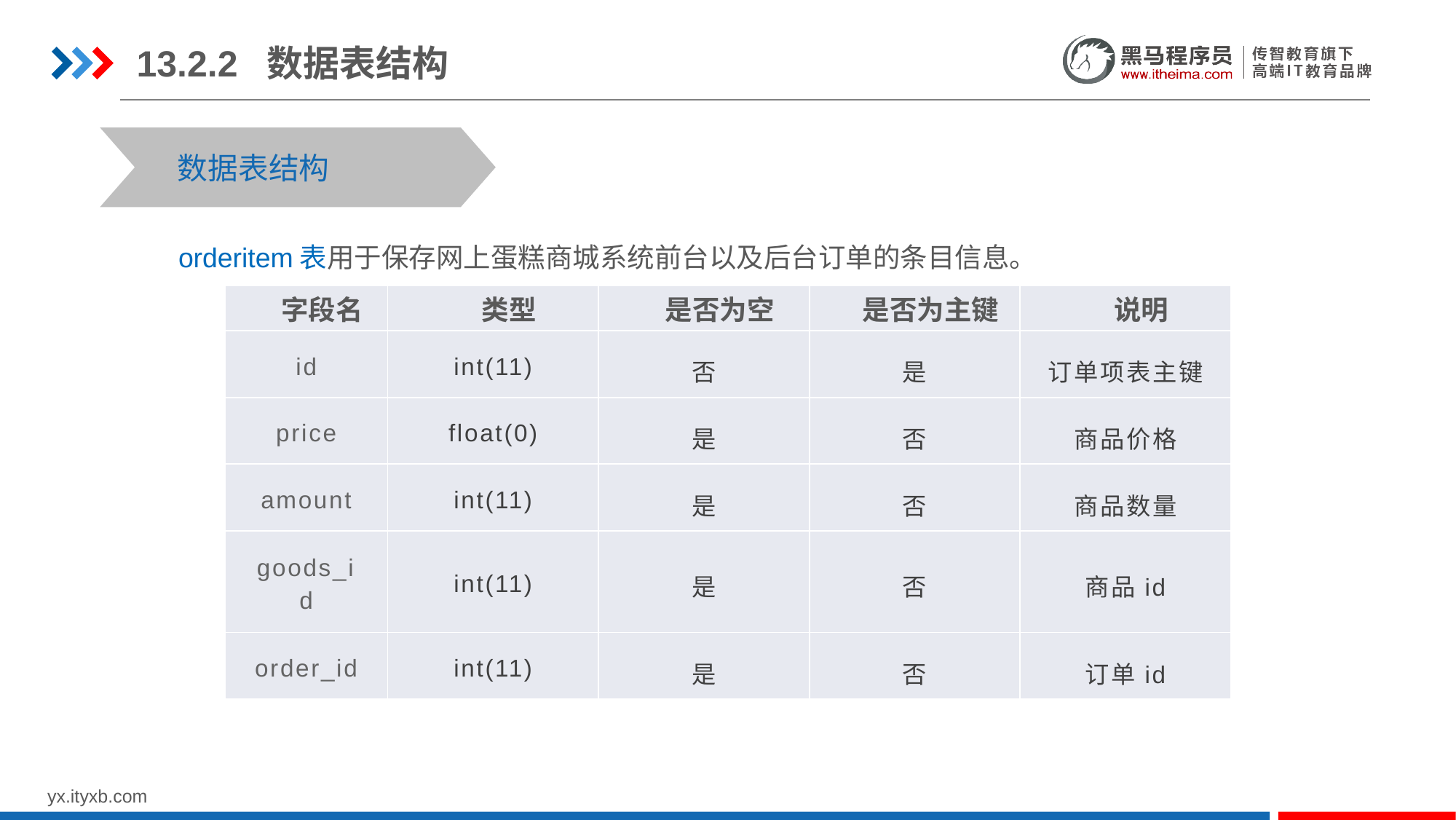

13.2.2  数据表结构

数据表结构
orderitem表用于保存网上蛋糕商城系统前台以及后台订单的条目信息。
| 字段名 | 类型 | 是否为空 | 是否为主键 | 说明 |
| --- | --- | --- | --- | --- |
| id | int(11) | 否 | 是 | 订单项表主键 |
| price | float(0) | 是 | 否 | 商品价格 |
| amount | int(11) | 是 | 否 | 商品数量 |
| goods\_id | int(11) | 是 | 否 | 商品id |
| order\_id | int(11) | 是 | 否 | 订单id |